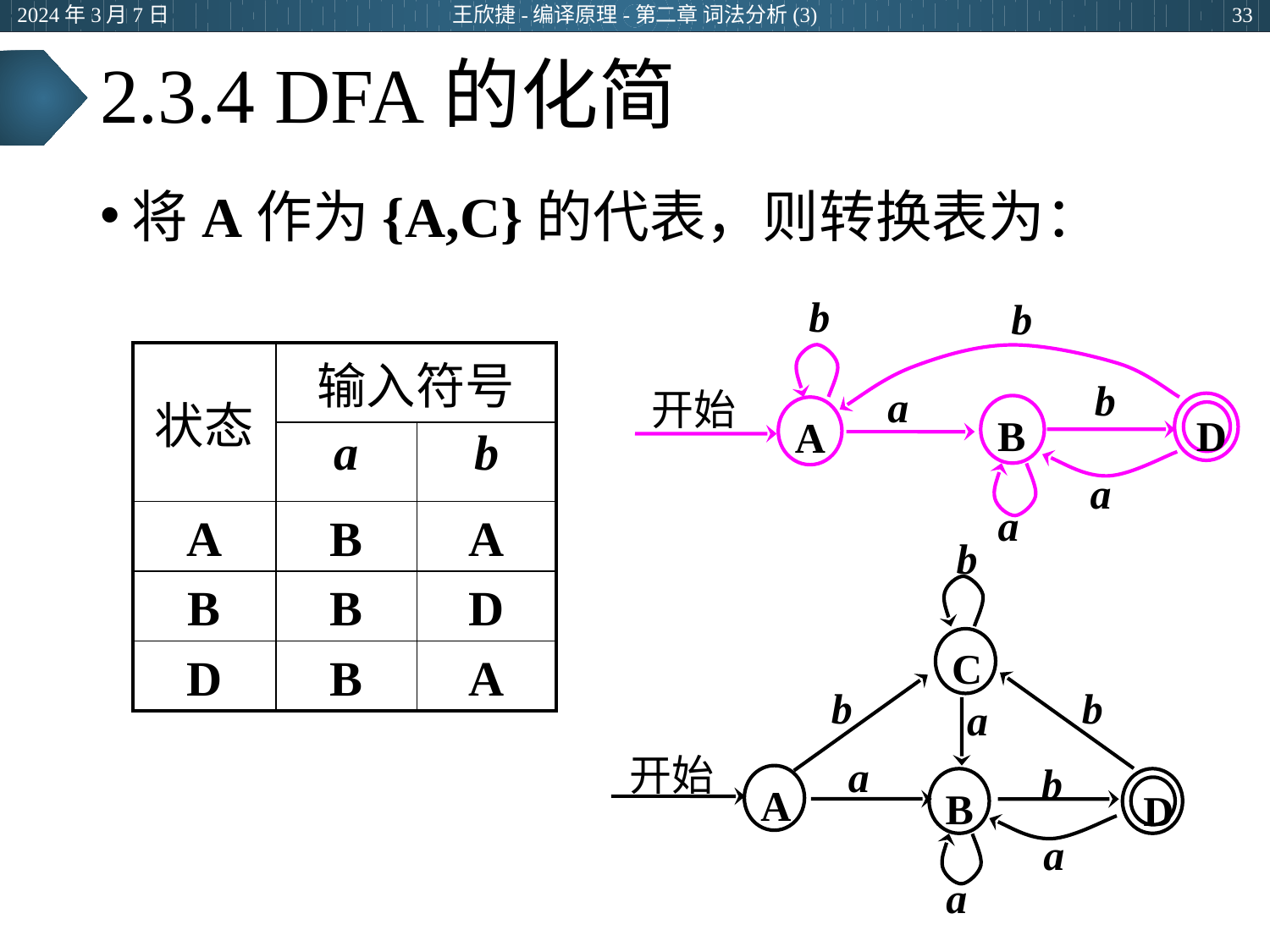

2024年3月7日
王欣捷-编译原理-第二章 词法分析(3)
33
# 2.3.4 DFA的化简
将A作为{A,C}的代表，则转换表为：
b
b

b
a
开始

D
B
A

a

a
| 状态 | 输入符号 |  |
| --- | --- | --- |
|  | a | b |
| A | B | A |
| B | B | D |
| D | B | A |
b

C

b
b
a

开始
a
b
A
B

D

a

a